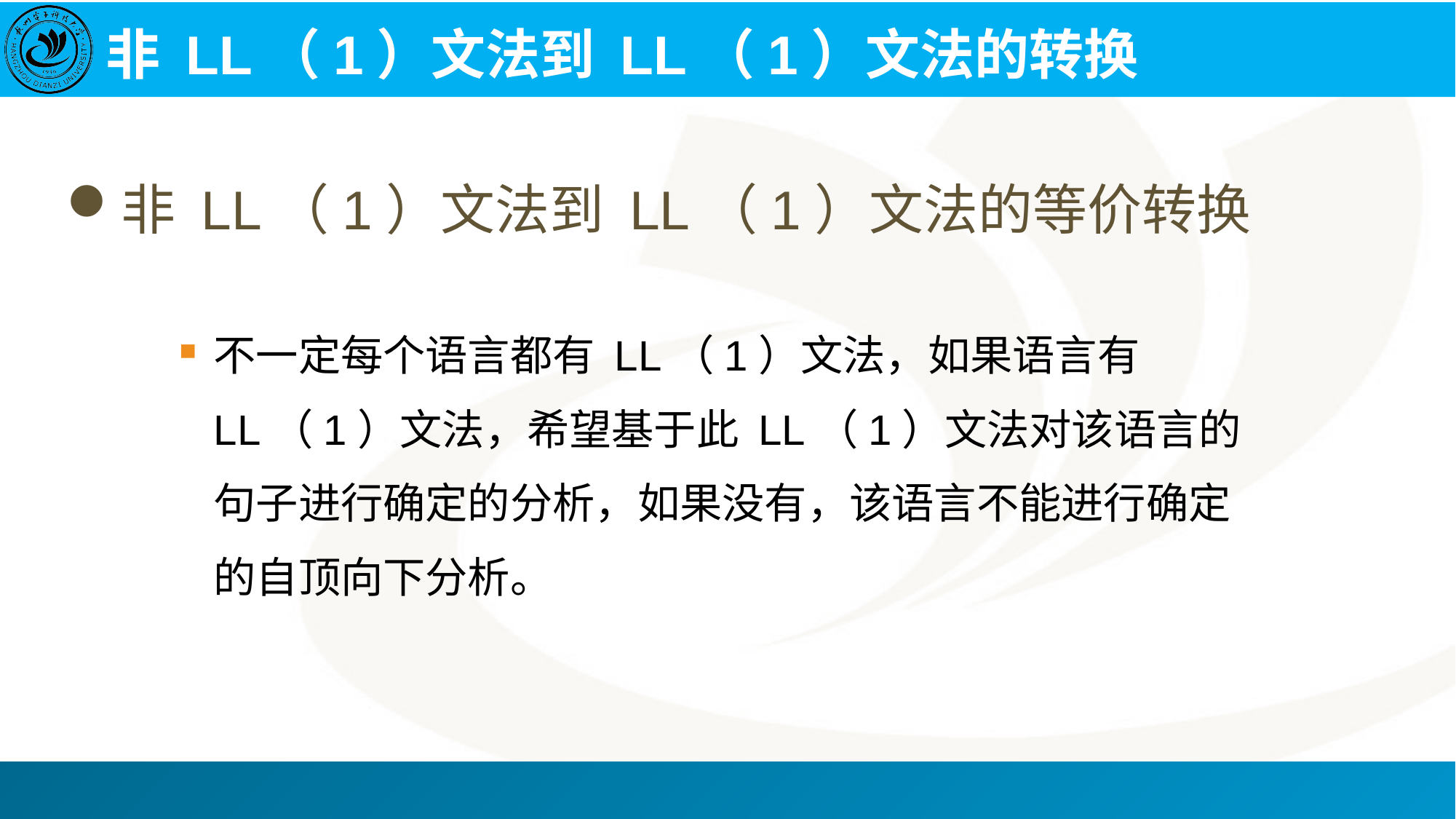

# 非 LL（1）文法到 LL（1）文法的转换
非 LL（1）文法到 LL（1）文法的等价转换
不一定每个语言都有 LL（1）文法，如果语言有 LL（1）文法，希望基于此 LL（1）文法对该语言的句子进行确定的分析，如果没有，该语言不能进行确定的自顶向下分析。
40